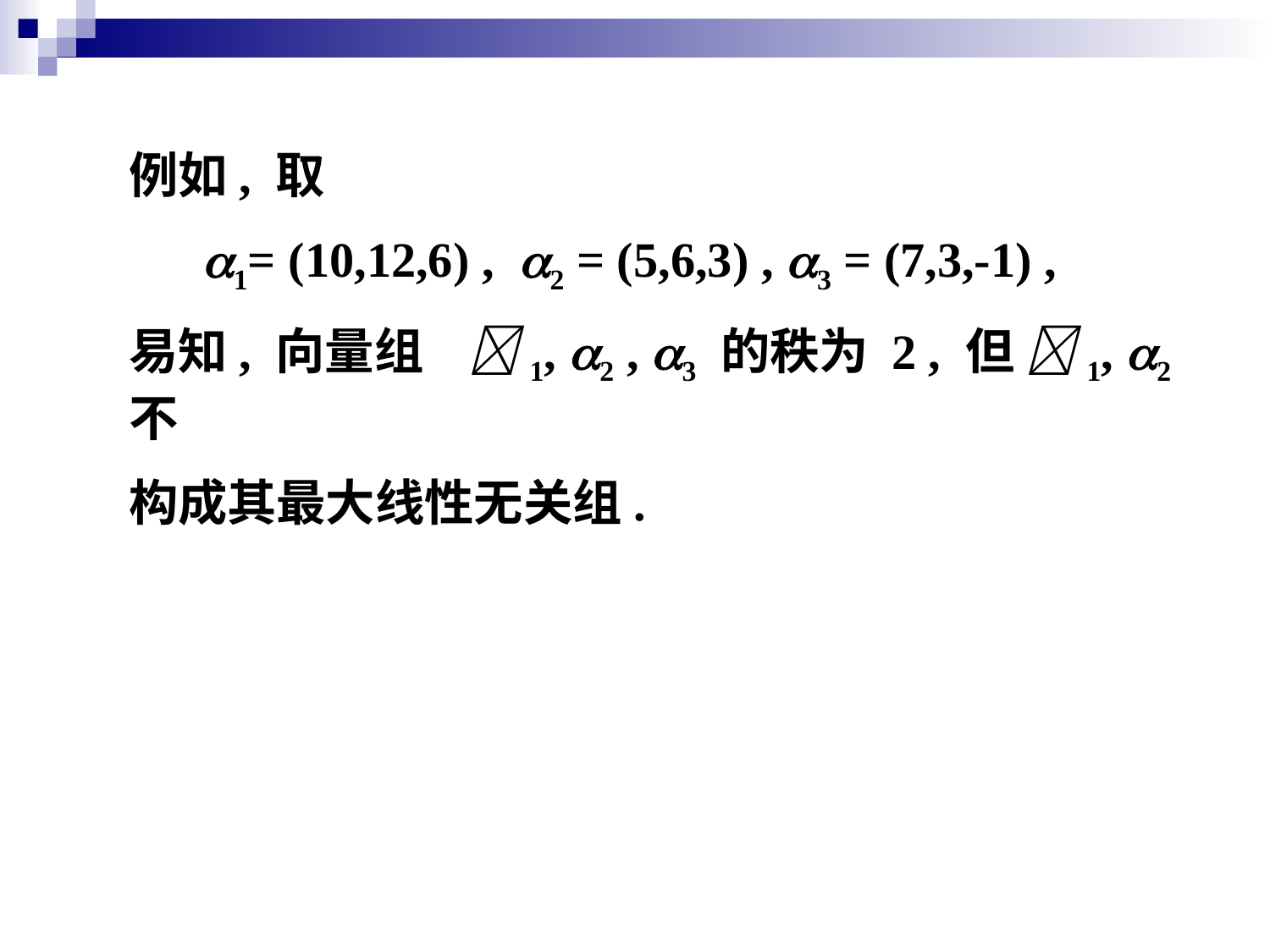

例如, 取
      α1= (10,12,6) ,  α2 = (5,6,3) , α3 = (7,3,-1) ,
易知, 向量组    α1, α2 , α3 的秩为 2 , 但 α1, α2 不
构成其最大线性无关组.